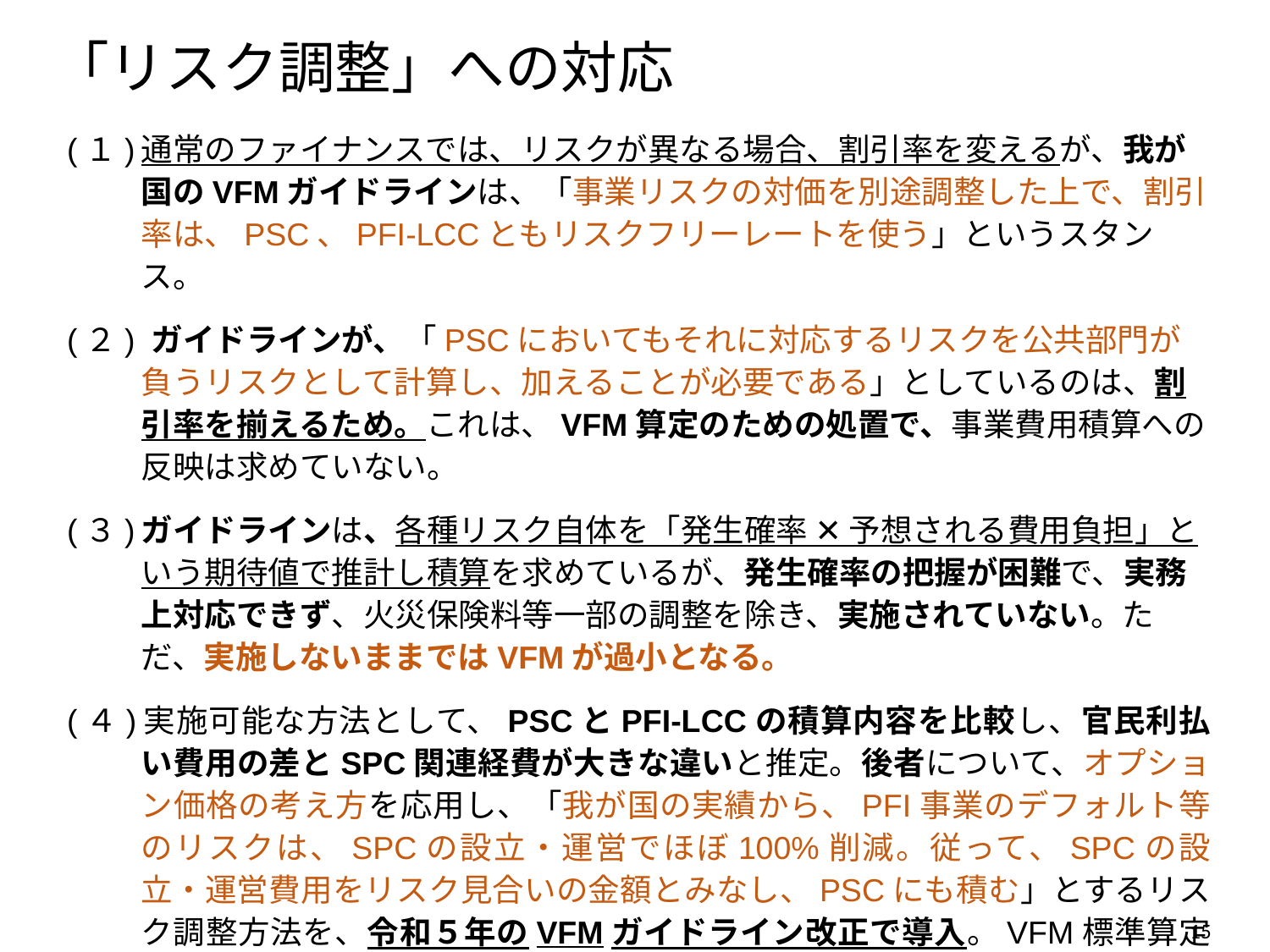

# 「リスク調整」への対応
(１)	通常のファイナンスでは、リスクが異なる場合、割引率を変えるが、我が国のVFMガイドラインは、「事業リスクの対価を別途調整した上で、割引率は、PSC、PFI-LCCともリスクフリーレートを使う」というスタンス。

(２) ガイドラインが、「PSCにおいてもそれに対応するリスクを公共部門が負うリスクとして計算し、加えることが必要である」としているのは、割引率を揃えるため。これは、VFM算定のための処置で、事業費用積算への反映は求めていない。

(３)	ガイドラインは、各種リスク自体を「発生確率 ✕ 予想される費用負担」という期待値で推計し積算を求めているが、発生確率の把握が困難で、実務上対応できず、火災保険料等一部の調整を除き、実施されていない。ただ、実施しないままではVFMが過小となる。

(４)	実施可能な方法として、PSCとPFI-LCCの積算内容を比較し、官民利払い費用の差とSPC関連経費が大きな違いと推定。後者について、オプション価格の考え方を応用し、「我が国の実績から、PFI事業のデフォルト等のリスクは、SPCの設立・運営でほぼ100%削減。従って、SPCの設立・運営費用をリスク見合いの金額とみなし、PSCにも積む」とするリスク調整方法を、令和５年のVFMガイドライン改正で導入。VFM標準算定シートで具体的に実装した。
15